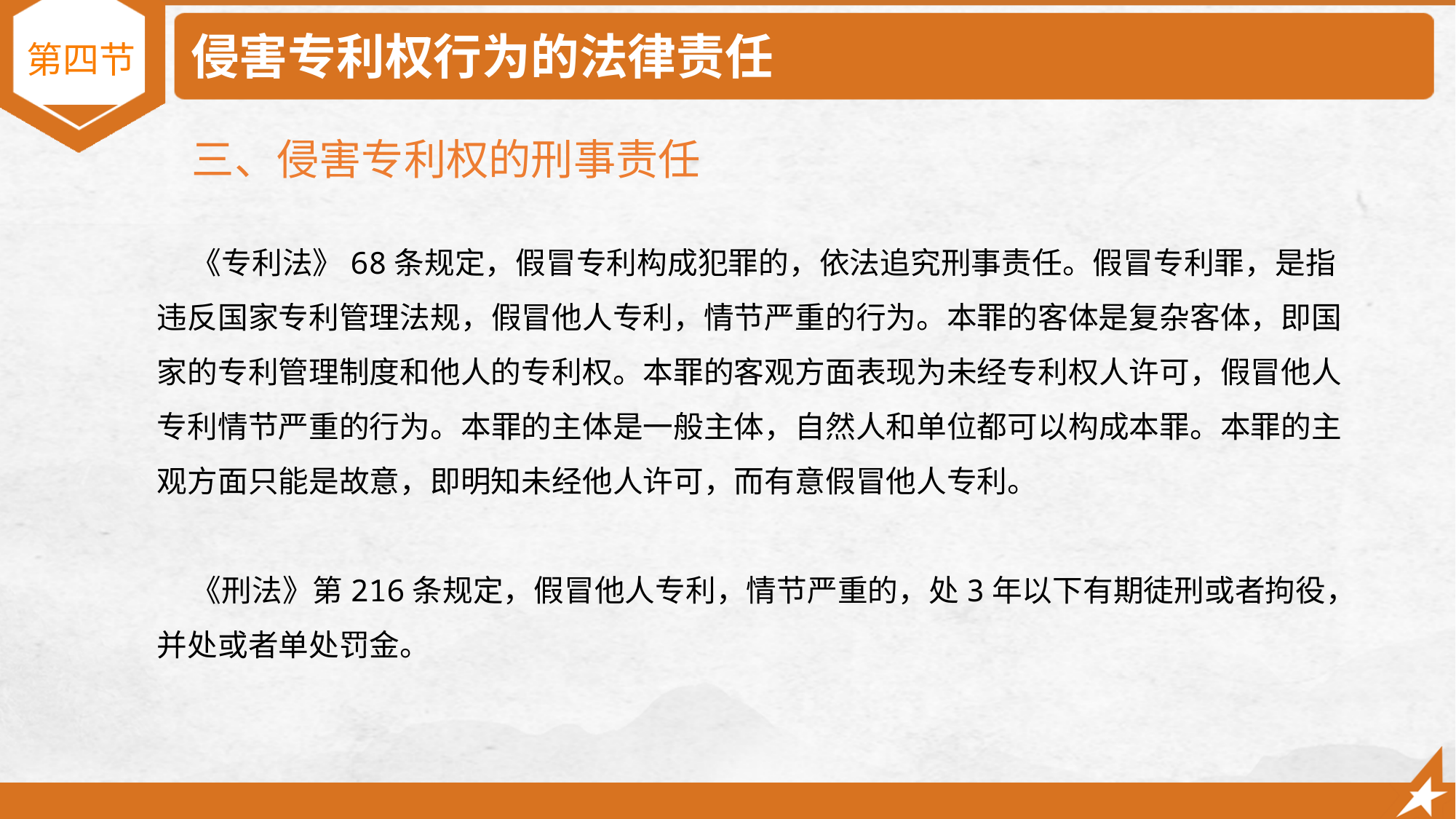

# 侵害专利权行为的法律责任
第四节
三、侵害专利权的刑事责任
    《专利法》68条规定，假冒专利构成犯罪的，依法追究刑事责任。假冒专利罪，是指违反国家专利管理法规，假冒他人专利，情节严重的行为。本罪的客体是复杂客体，即国家的专利管理制度和他人的专利权。本罪的客观方面表现为未经专利权人许可，假冒他人专利情节严重的行为。本罪的主体是一般主体，自然人和单位都可以构成本罪。本罪的主观方面只能是故意，即明知未经他人许可，而有意假冒他人专利。

    《刑法》第216条规定，假冒他人专利，情节严重的，处3年以下有期徒刑或者拘役，并处或者单处罚金。